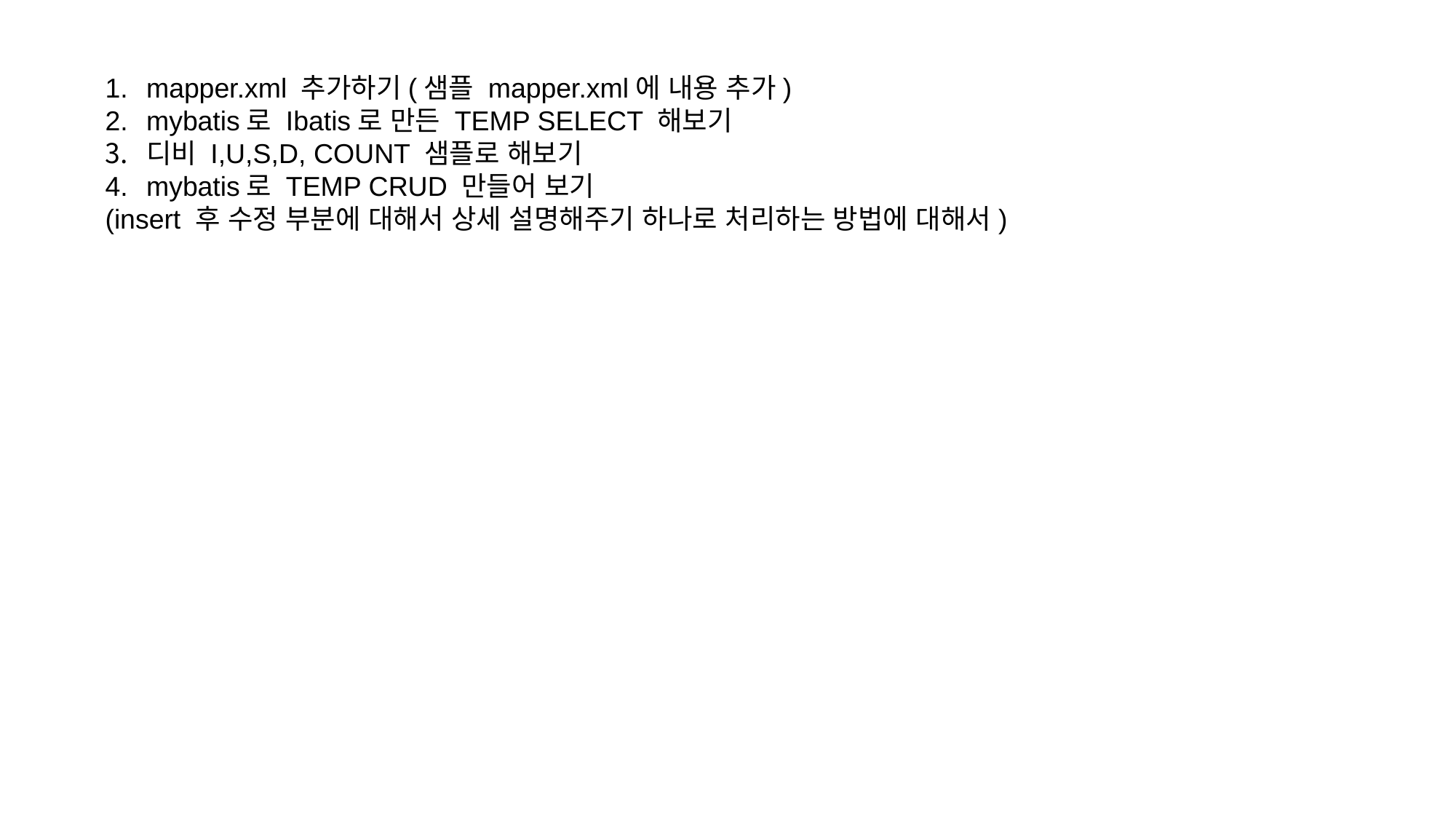

mapper.xml 추가하기(샘플 mapper.xml에 내용 추가)
mybatis로 Ibatis로 만든 TEMP SELECT 해보기
디비 I,U,S,D, COUNT 샘플로 해보기
mybatis로 TEMP CRUD 만들어 보기
(insert 후 수정 부분에 대해서 상세 설명해주기 하나로 처리하는 방법에 대해서)